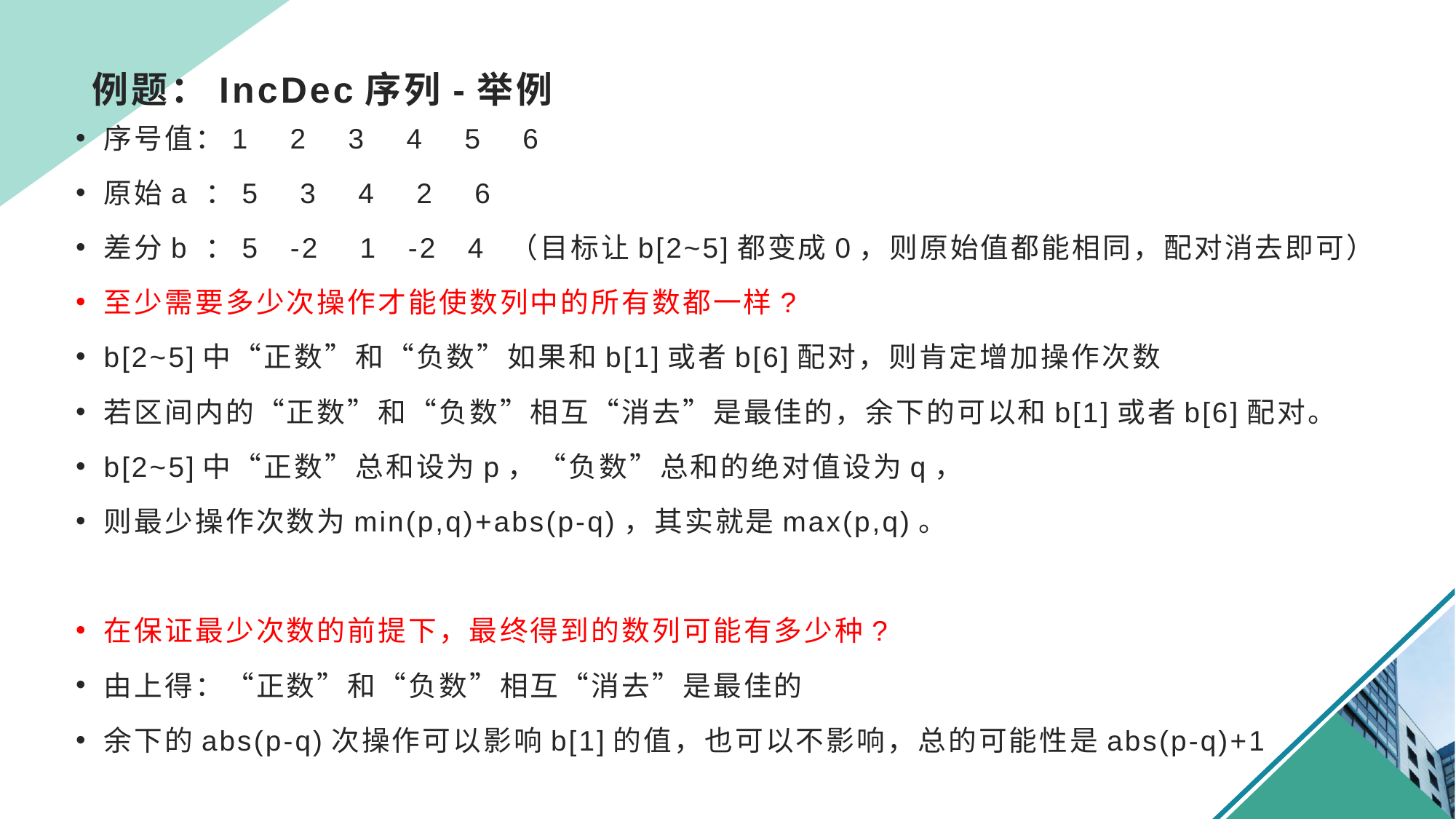

# 例题：IncDec序列-举例
序号值：1    2    3    4    5    6
原始a ：5    3    4    2    6
差分b ：5   -2    1   -2   4	（目标让b[2~5]都变成0，则原始值都能相同，配对消去即可）
至少需要多少次操作才能使数列中的所有数都一样?
b[2~5]中“正数”和“负数”如果和b[1]或者b[6]配对，则肯定增加操作次数
若区间内的“正数”和“负数”相互“消去”是最佳的，余下的可以和b[1]或者b[6]配对。
b[2~5]中“正数”总和设为p，“负数”总和的绝对值设为q，
则最少操作次数为min(p,q)+abs(p-q)，其实就是max(p,q)。

在保证最少次数的前提下，最终得到的数列可能有多少种?
由上得：“正数”和“负数”相互“消去”是最佳的
余下的abs(p-q)次操作可以影响b[1]的值，也可以不影响，总的可能性是abs(p-q)+1

27